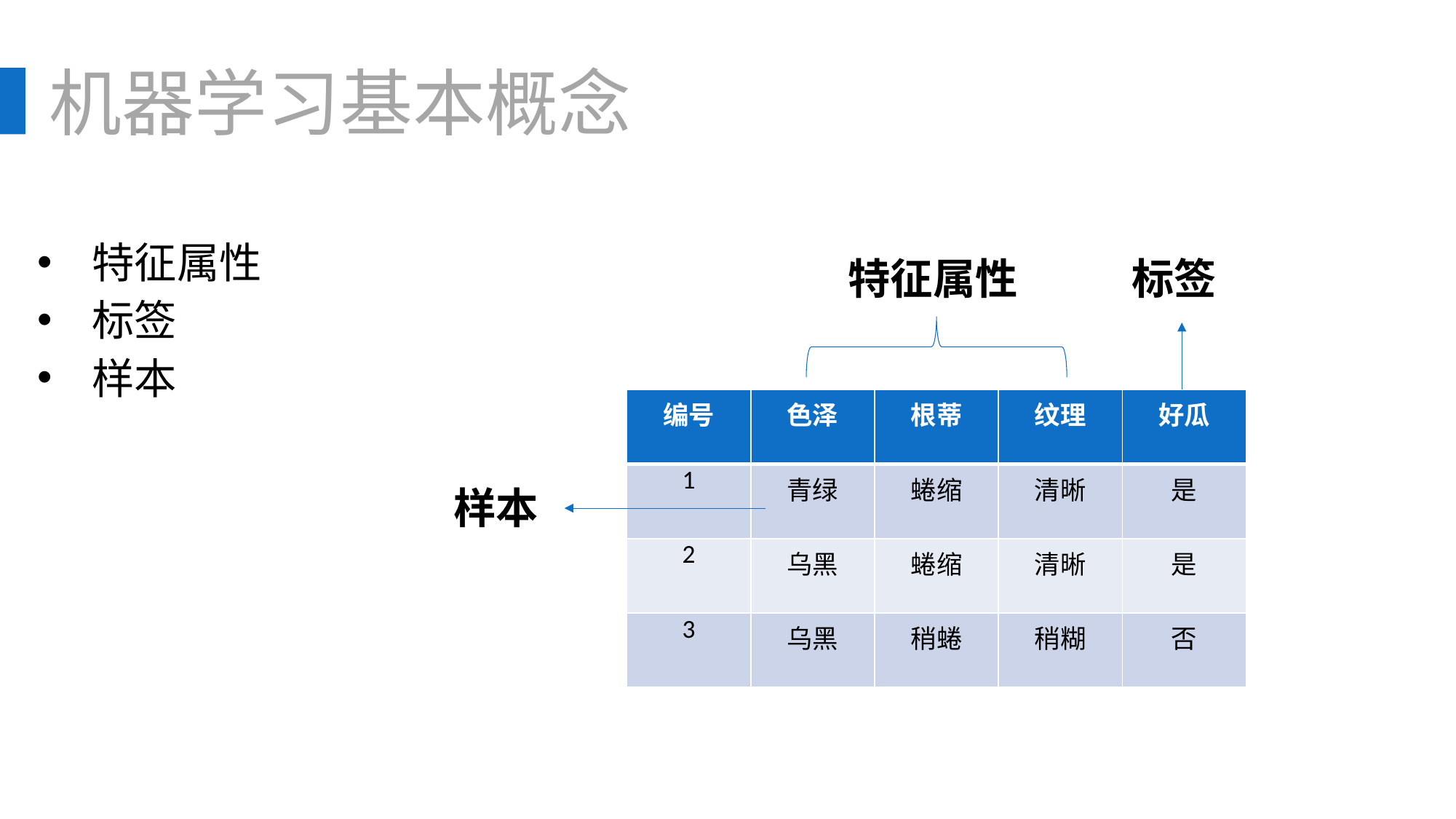

机器学习基本概念

特征属性
标签
样本
特征属性
标签
| 编号 | 色泽 | 根蒂 | 纹理 | 好瓜 |
| --- | --- | --- | --- | --- |
| 1 | 青绿 | 蜷缩 | 清晰 | 是 |
| 2 | 乌黑 | 蜷缩 | 清晰 | 是 |
| 3 | 乌黑 | 稍蜷 | 稍糊 | 否 |
样本